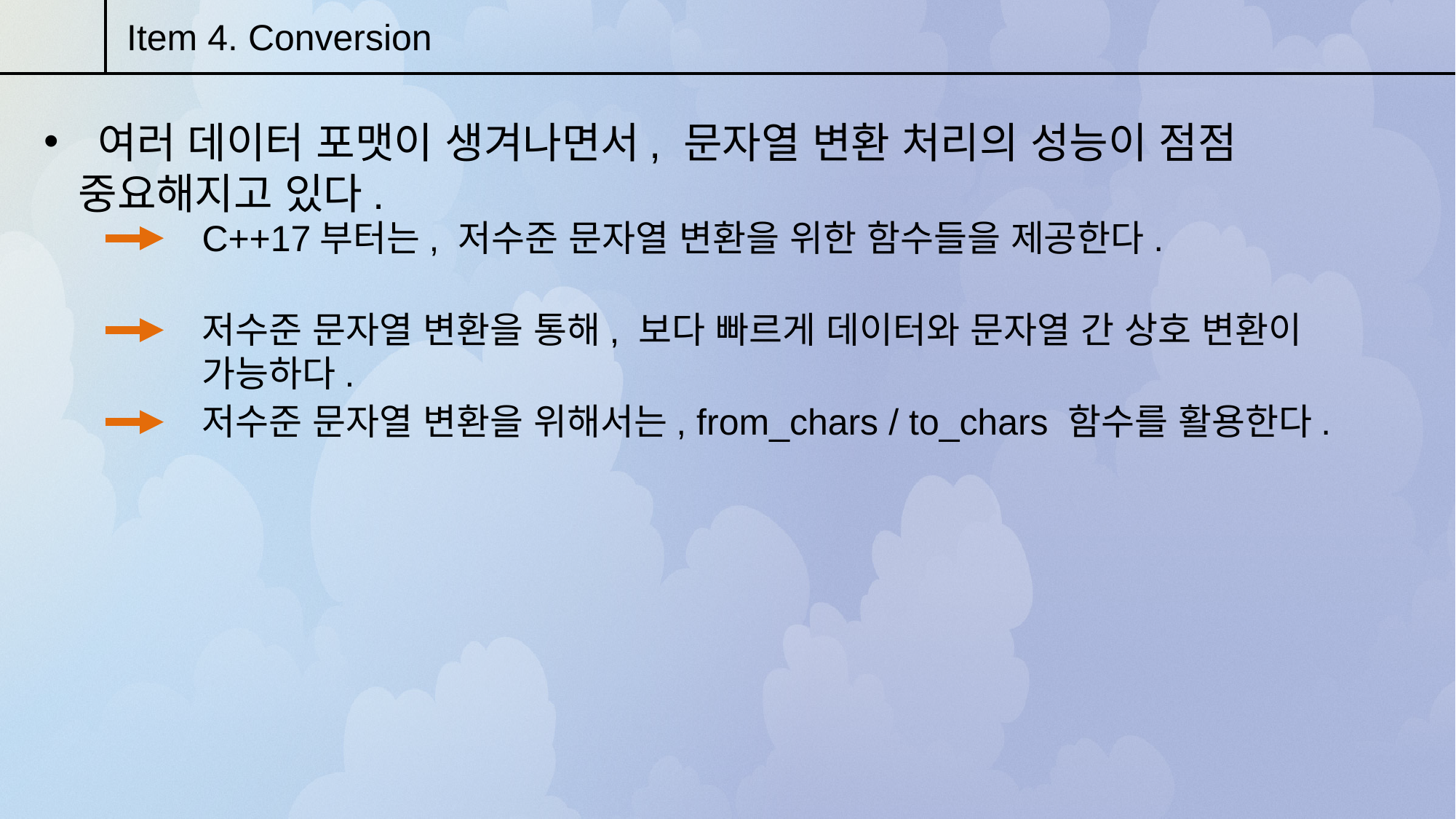

Item 4. Conversion
 여러 데이터 포맷이 생겨나면서, 문자열 변환 처리의 성능이 점점 중요해지고 있다.
C++17부터는, 저수준 문자열 변환을 위한 함수들을 제공한다.
저수준 문자열 변환을 통해, 보다 빠르게 데이터와 문자열 간 상호 변환이 가능하다.
저수준 문자열 변환을 위해서는, from_chars / to_chars 함수를 활용한다.